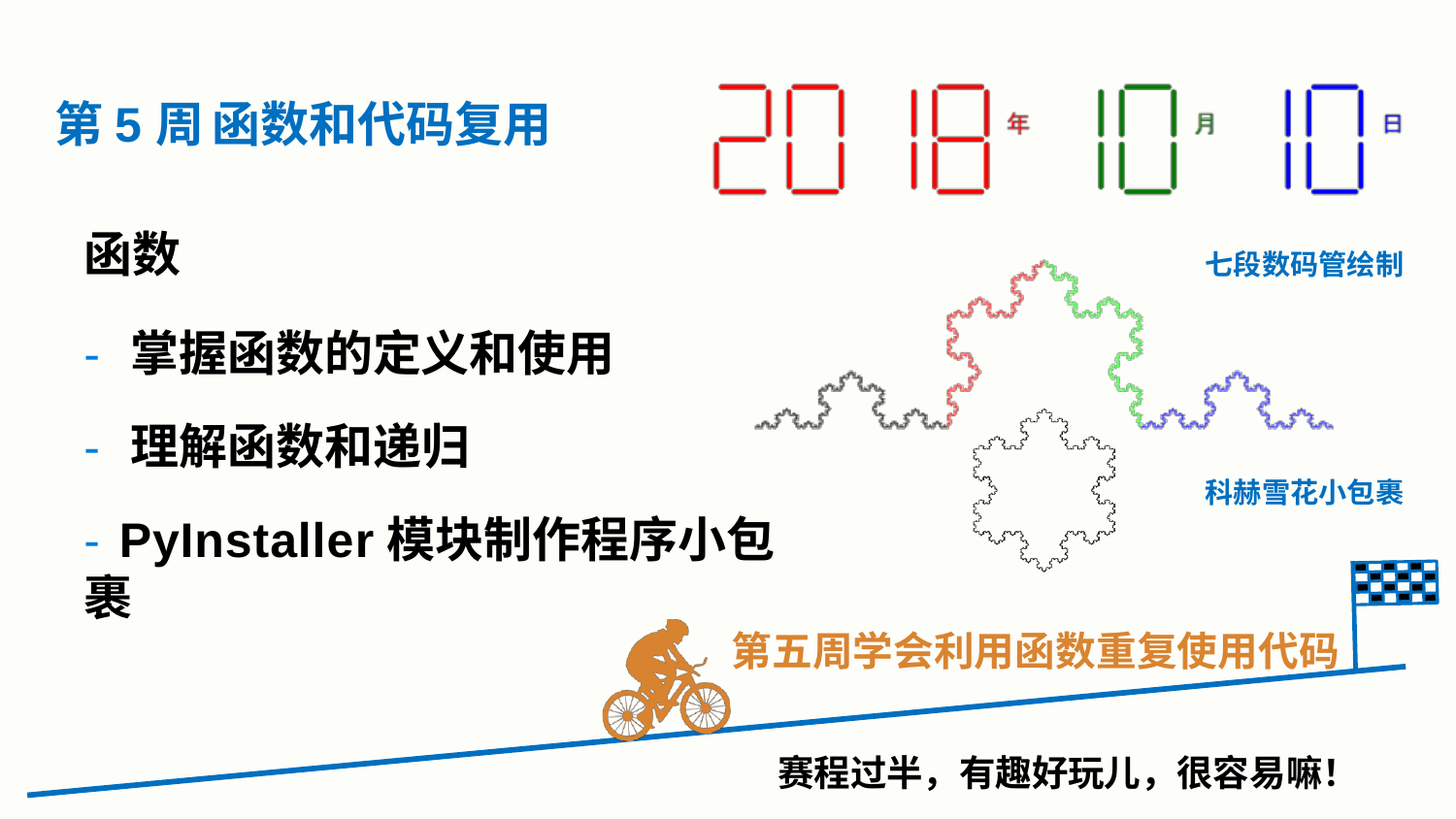

# 第5周	函数和代码复用
函数
七段数码管绘制

- 掌握函数的定义和使用
- 理解函数和递归
- PyInstaller模块制作程序小包裹

科赫雪花小包裹

第五周学会利用函数重复使用代码
赛程过半，有趣好玩儿，很容易嘛！